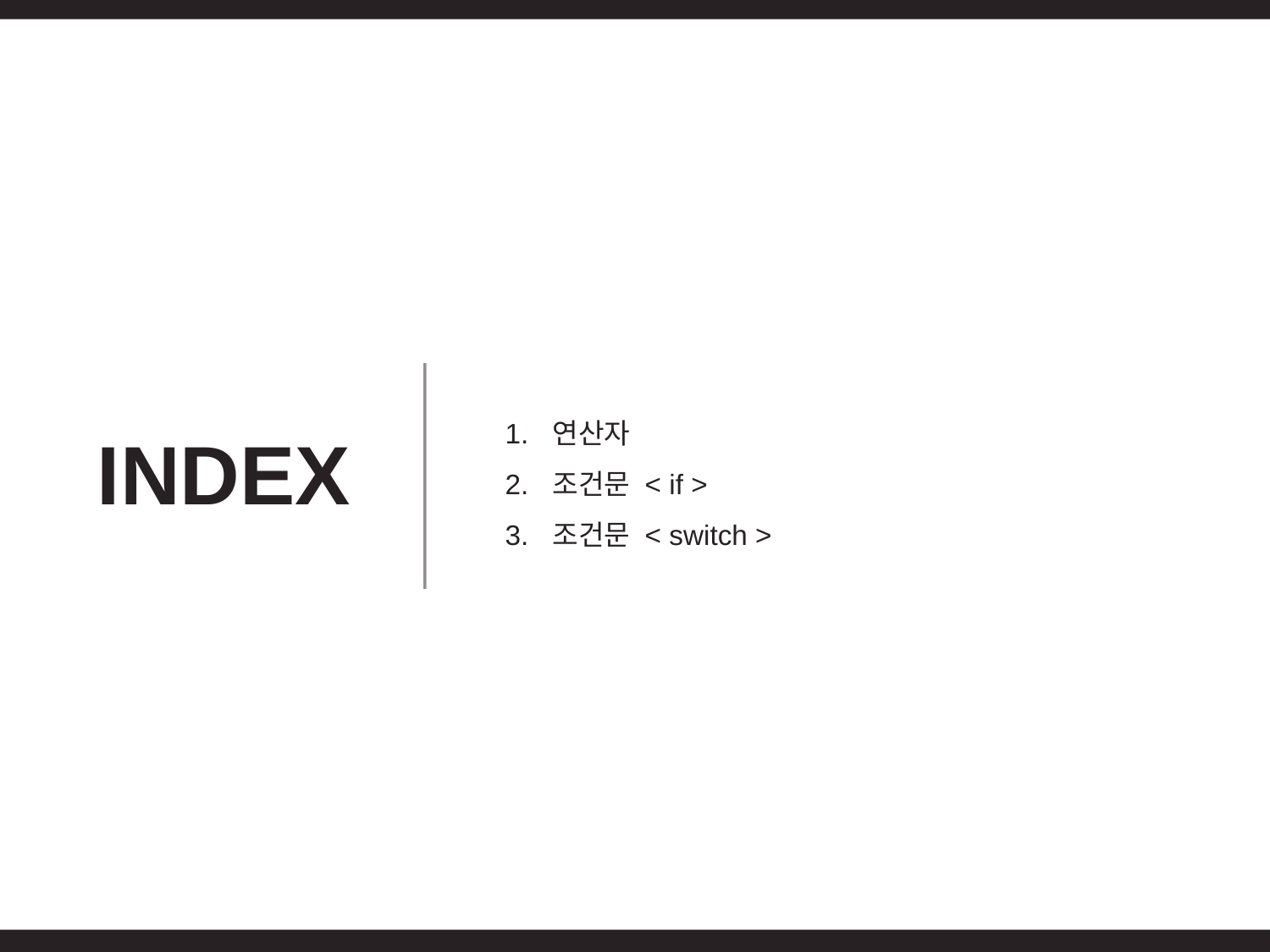

연산자
조건문 < if >
조건문 < switch >
INDEX